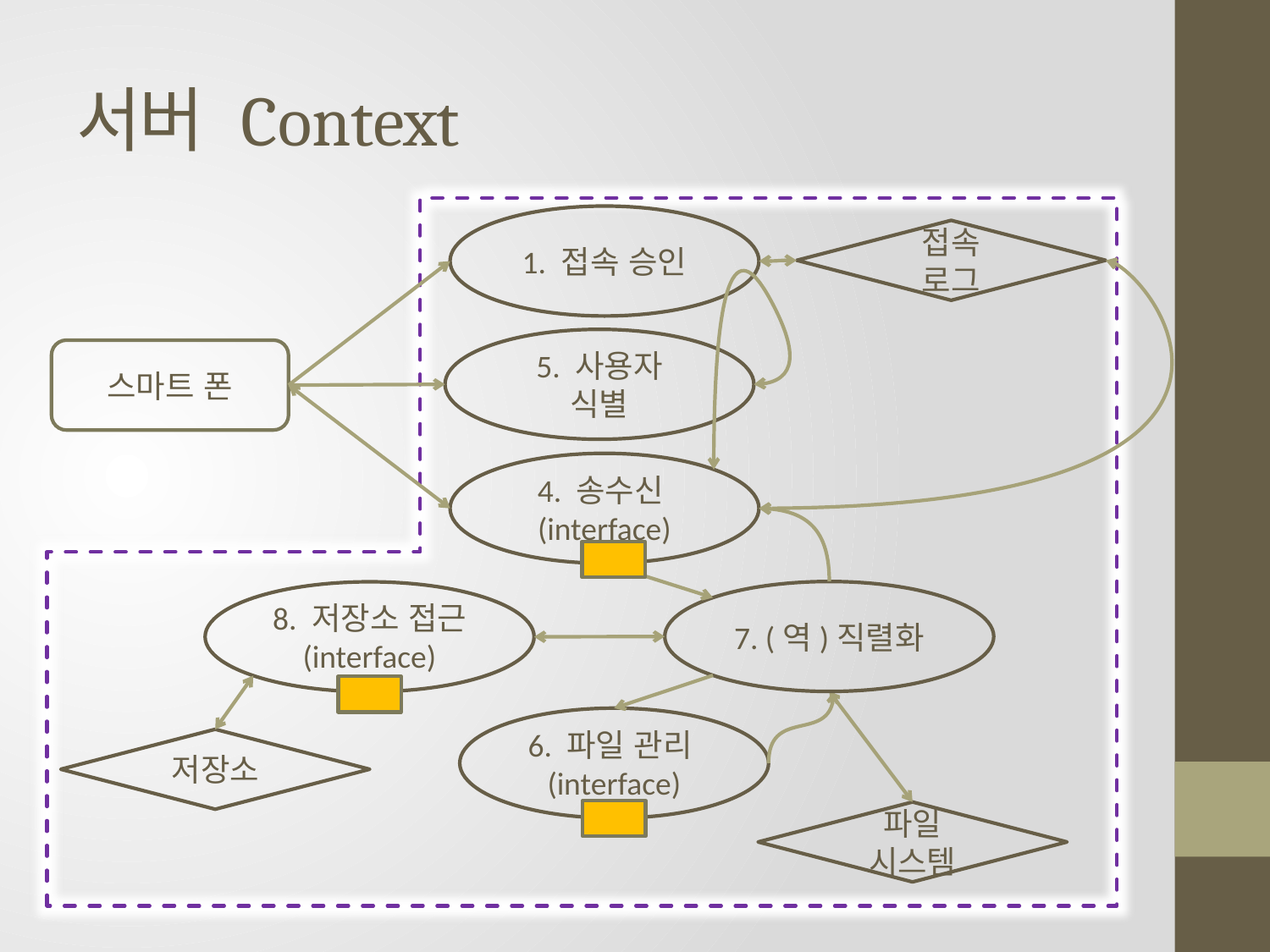

# 서버 Context

1. 접속 승인
접속
로그
스마트 폰
4. 송수신(interface)
6. 파일 관리(interface)
파일
시스템
5. 사용자
식별

7. (역)직렬화
8. 저장소 접근 (interface)

저장소